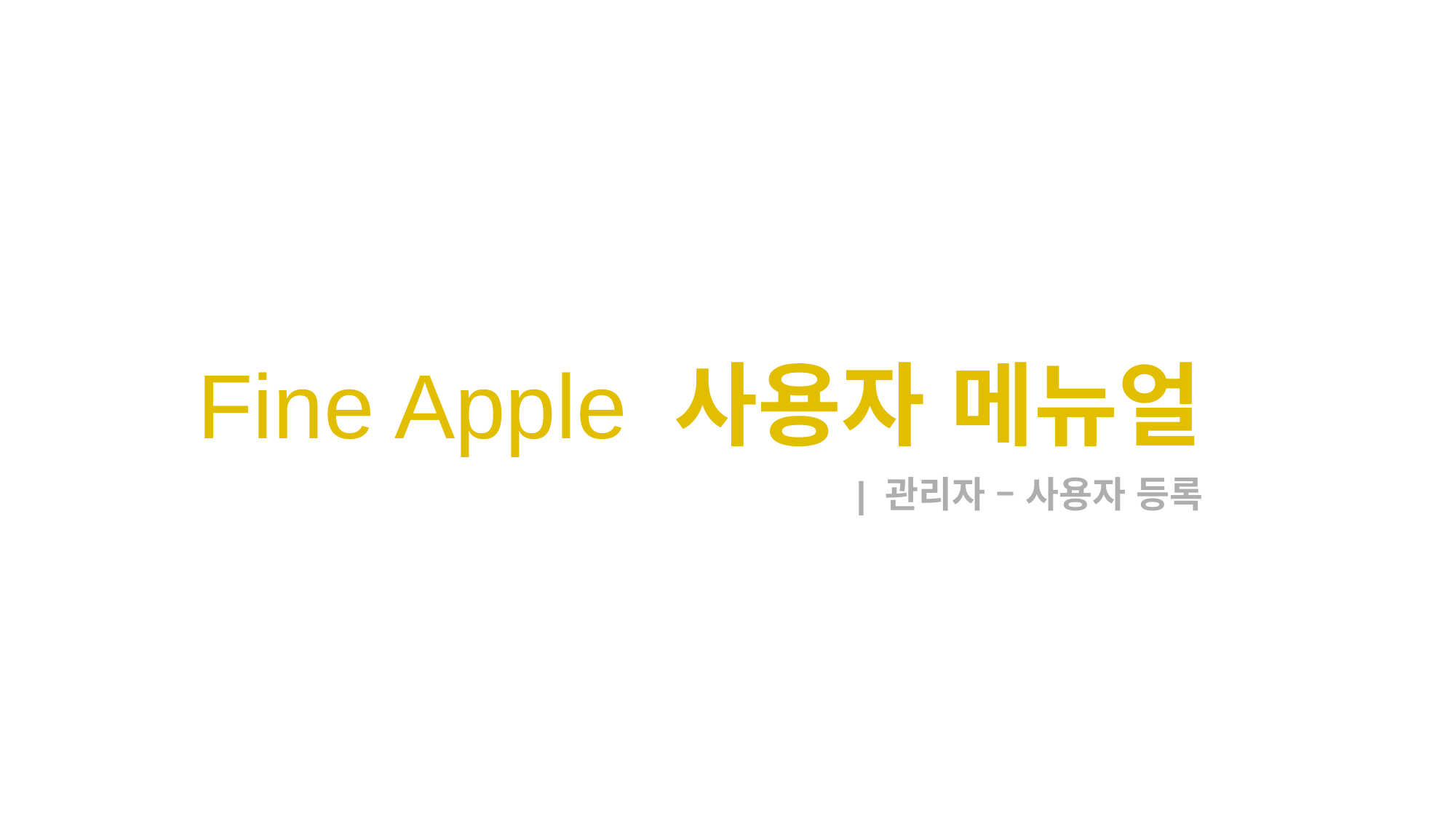

# Fine Apple 사용자 메뉴얼
 | 관리자 – 사용자 등록